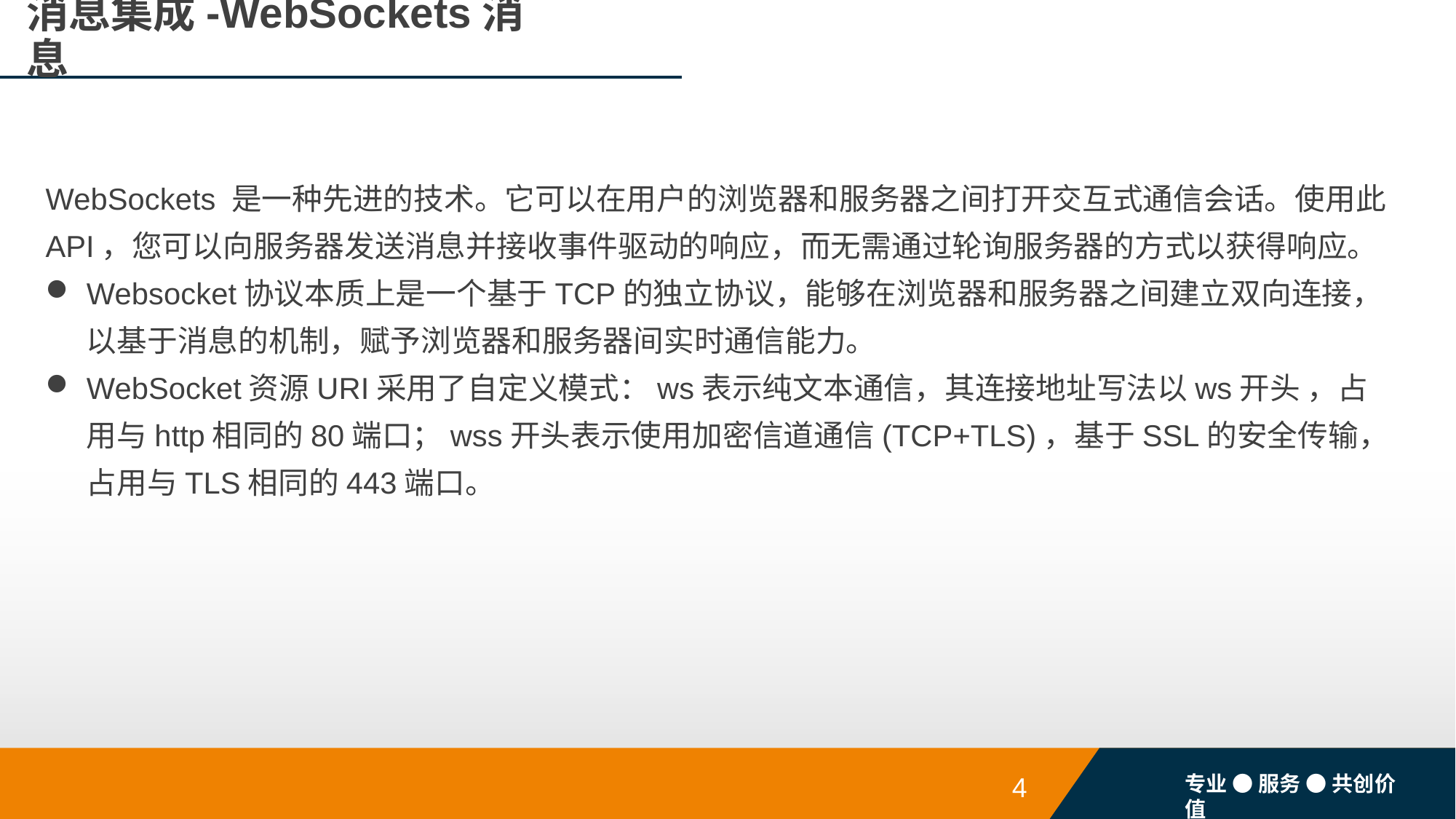

# 消息集成-WebSockets消息
WebSockets 是一种先进的技术。它可以在用户的浏览器和服务器之间打开交互式通信会话。使用此API，您可以向服务器发送消息并接收事件驱动的响应，而无需通过轮询服务器的方式以获得响应。
Websocket协议本质上是一个基于TCP的独立协议，能够在浏览器和服务器之间建立双向连接，以基于消息的机制，赋予浏览器和服务器间实时通信能力。
WebSocket资源URI采用了自定义模式：ws表示纯文本通信，其连接地址写法以ws开头 ，占用与http相同的80端口；wss开头表示使用加密信道通信(TCP+TLS)，基于SSL的安全传输，占用与TLS相同的443端口。